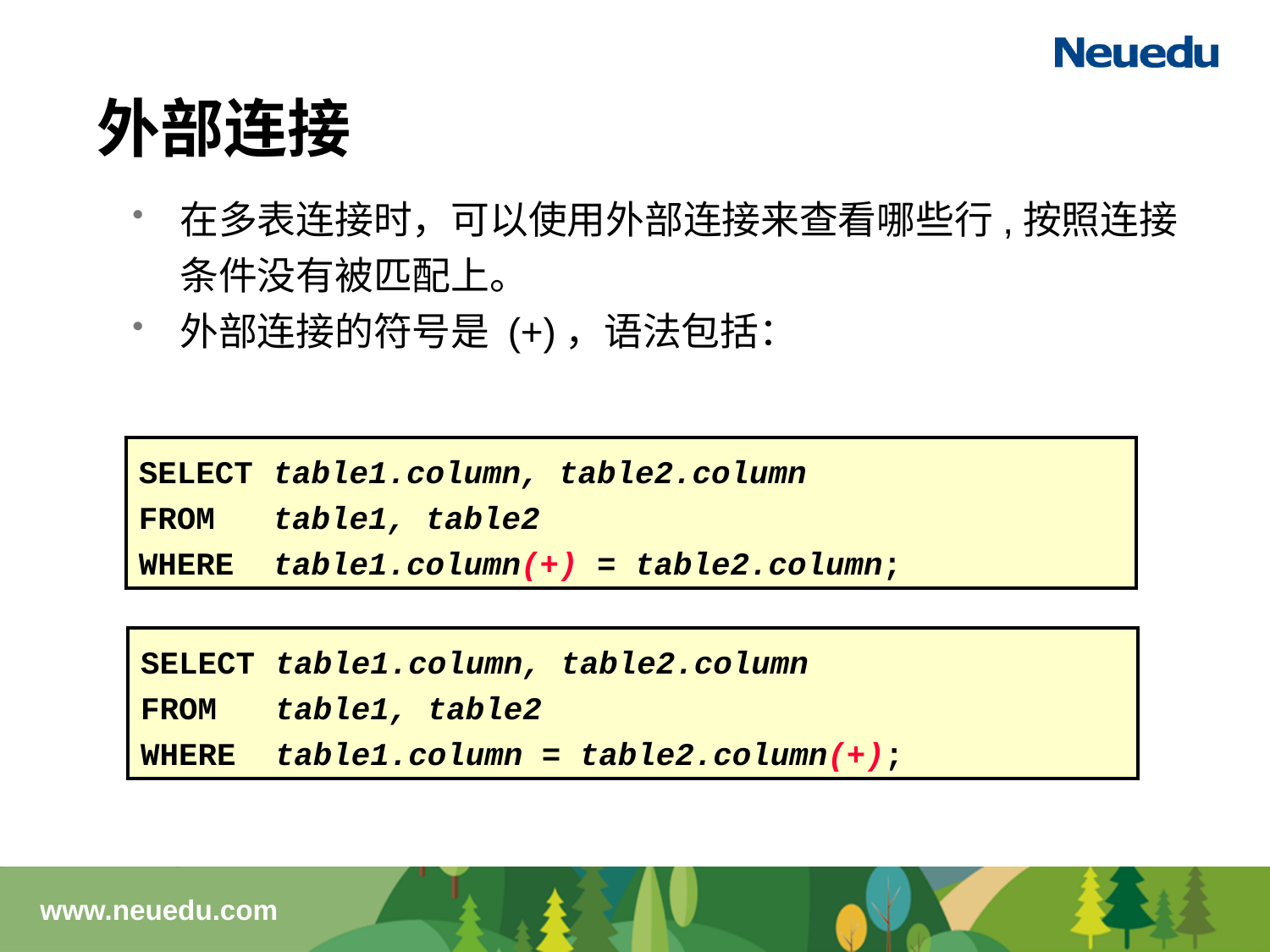

# 外部连接
在多表连接时，可以使用外部连接来查看哪些行,按照连接条件没有被匹配上。
外部连接的符号是 (+)，语法包括：

SELECT	table1.column, table2.column
FROM	table1, table2
WHERE	table1.column(+) = table2.column;
SELECT	table1.column, table2.column
FROM	table1, table2
WHERE	table1.column = table2.column(+);